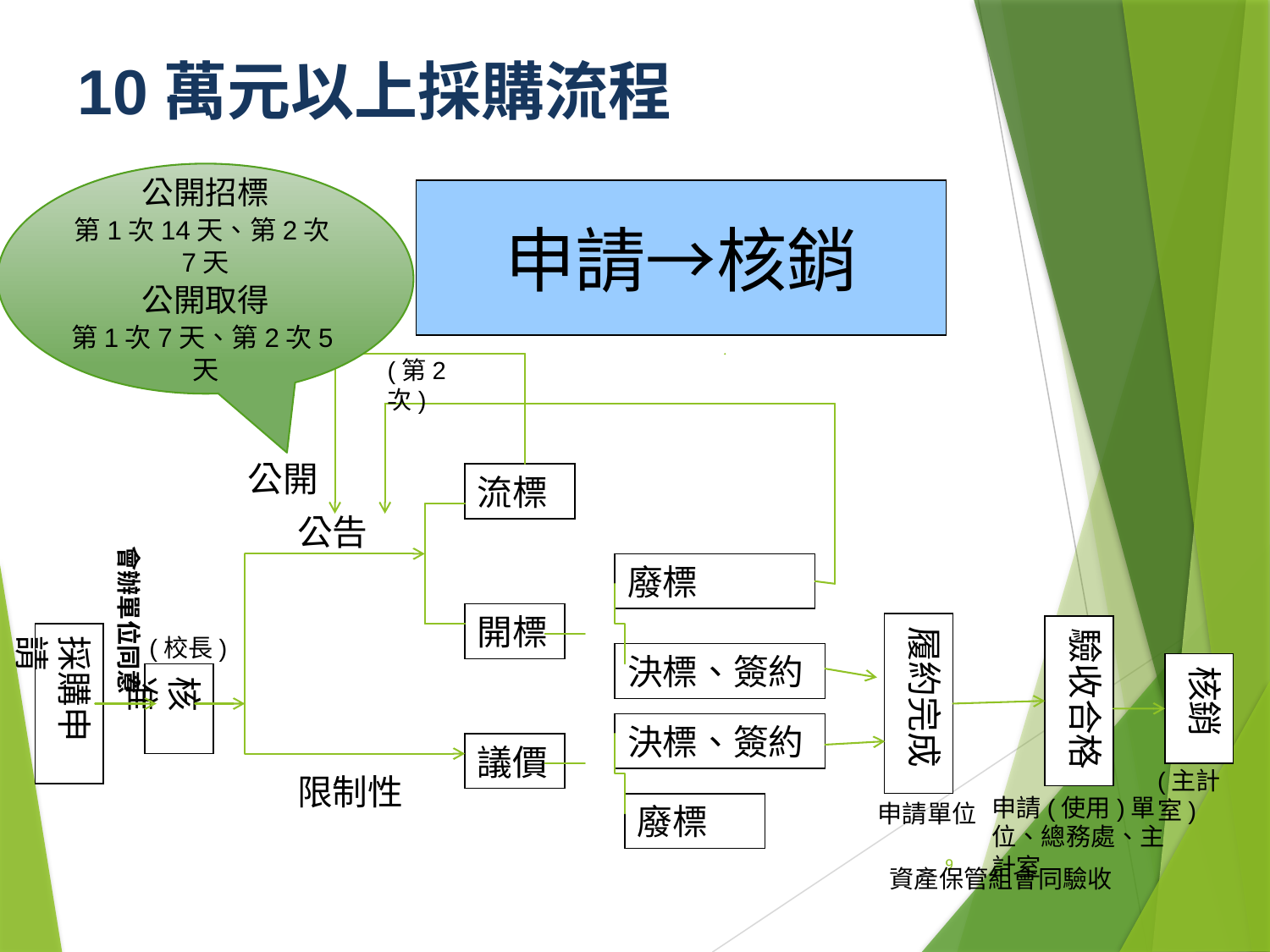

10萬元以上採購流程
公開招標
第1次14天、第2次7天
公開取得
第1次7天、第2次5天

申請→核銷

# 採購           流程
(第2次)

公開
流標
公告
會辦單位同意
廢標
開標
履約完成
驗收合格
採購申請
(校長)
決標、簽約
核銷
核准
決標、簽約
議價
(主計室)
限制性
申請(使用)單位、總務處、主計室
申請單位
廢標
9
資產保管組會同驗收